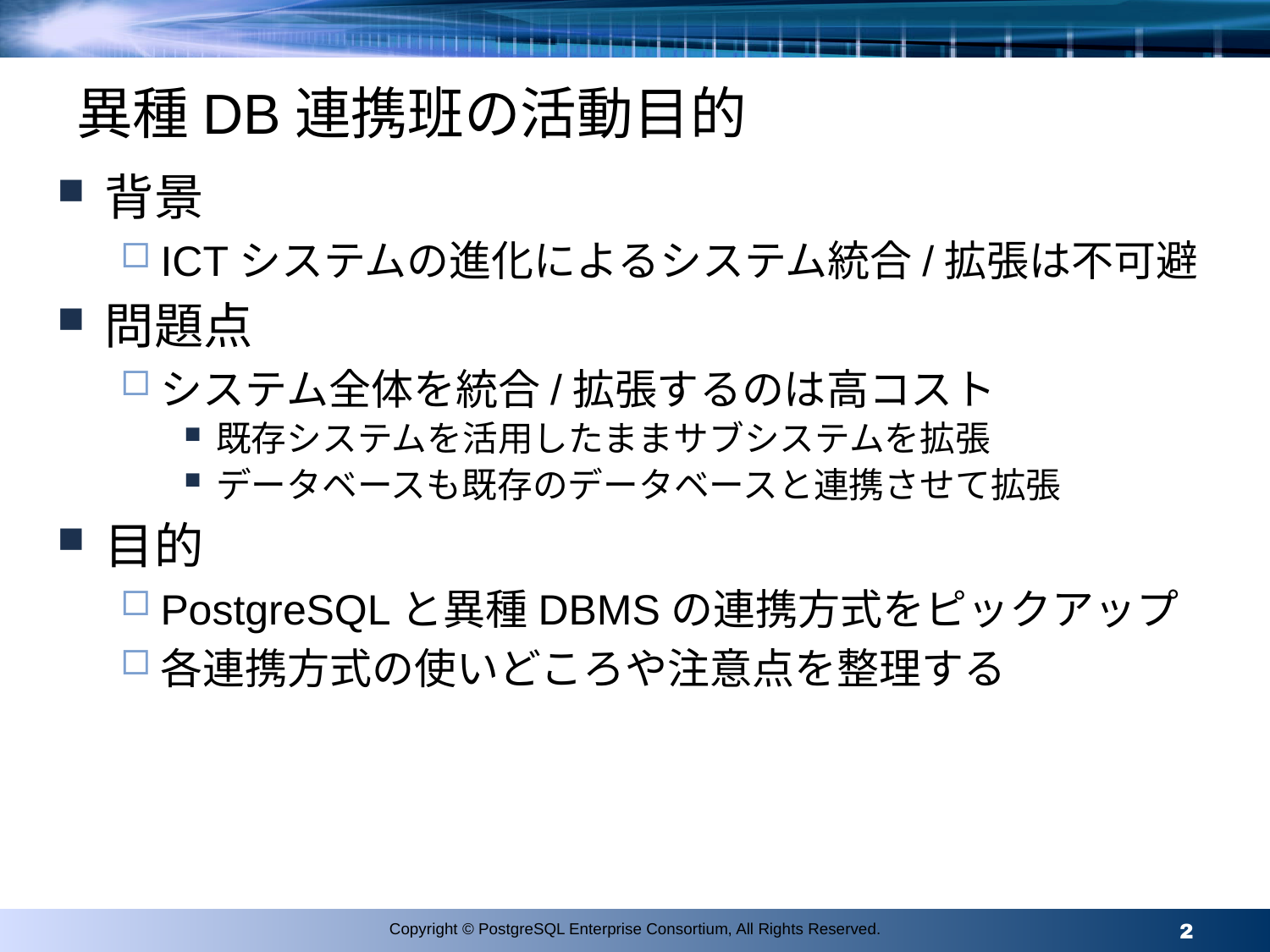

# 異種DB連携班の活動目的
背景
ICTシステムの進化によるシステム統合/拡張は不可避
問題点
システム全体を統合/拡張するのは高コスト
既存システムを活用したままサブシステムを拡張
データベースも既存のデータベースと連携させて拡張
目的
PostgreSQLと異種DBMSの連携方式をピックアップ
各連携方式の使いどころや注意点を整理する
2